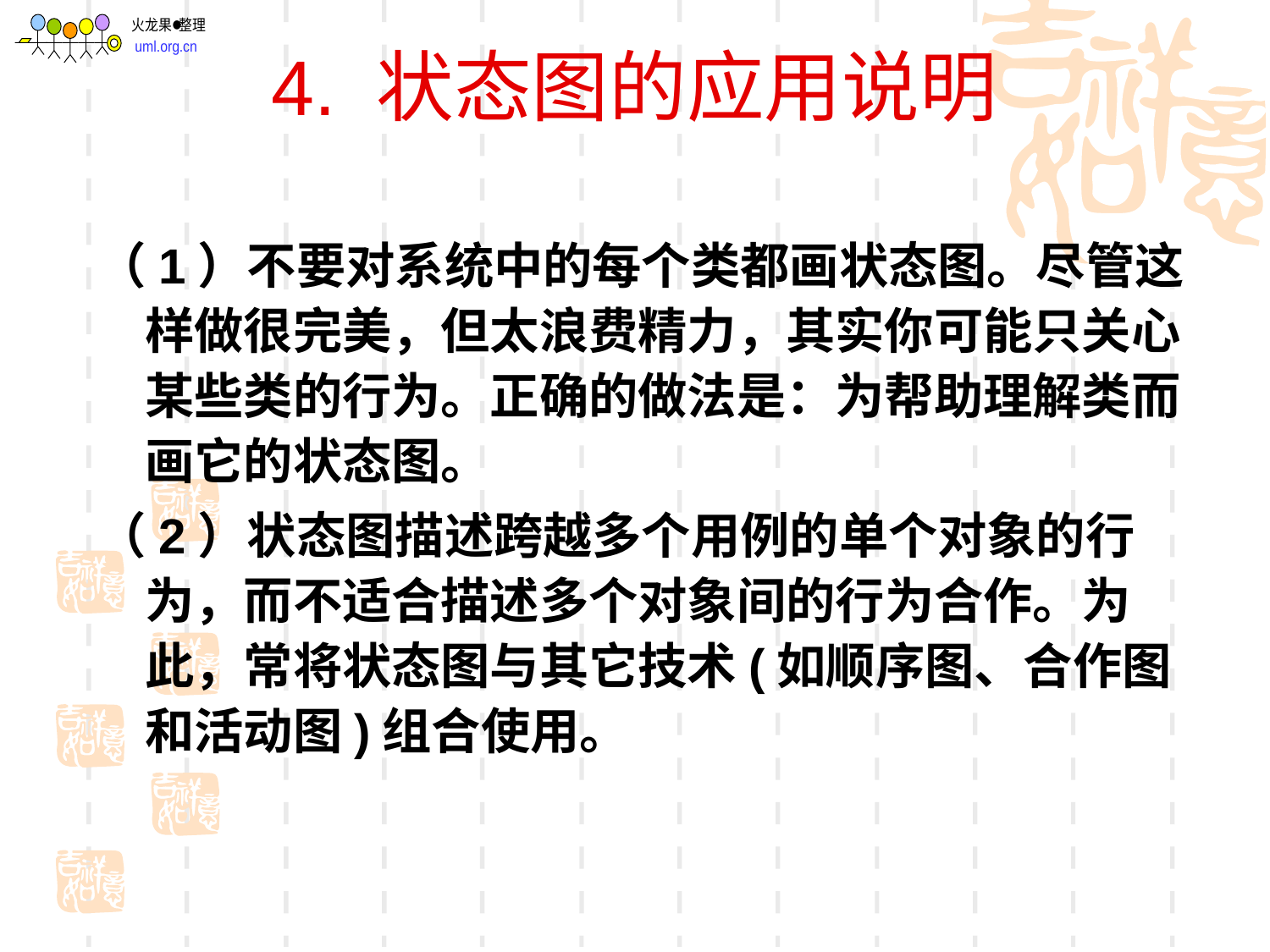

# 4. 状态图的应用说明
（1）不要对系统中的每个类都画状态图。尽管这样做很完美，但太浪费精力，其实你可能只关心某些类的行为。正确的做法是：为帮助理解类而画它的状态图。
（2）状态图描述跨越多个用例的单个对象的行为，而不适合描述多个对象间的行为合作。为此，常将状态图与其它技术(如顺序图、合作图和活动图)组合使用。